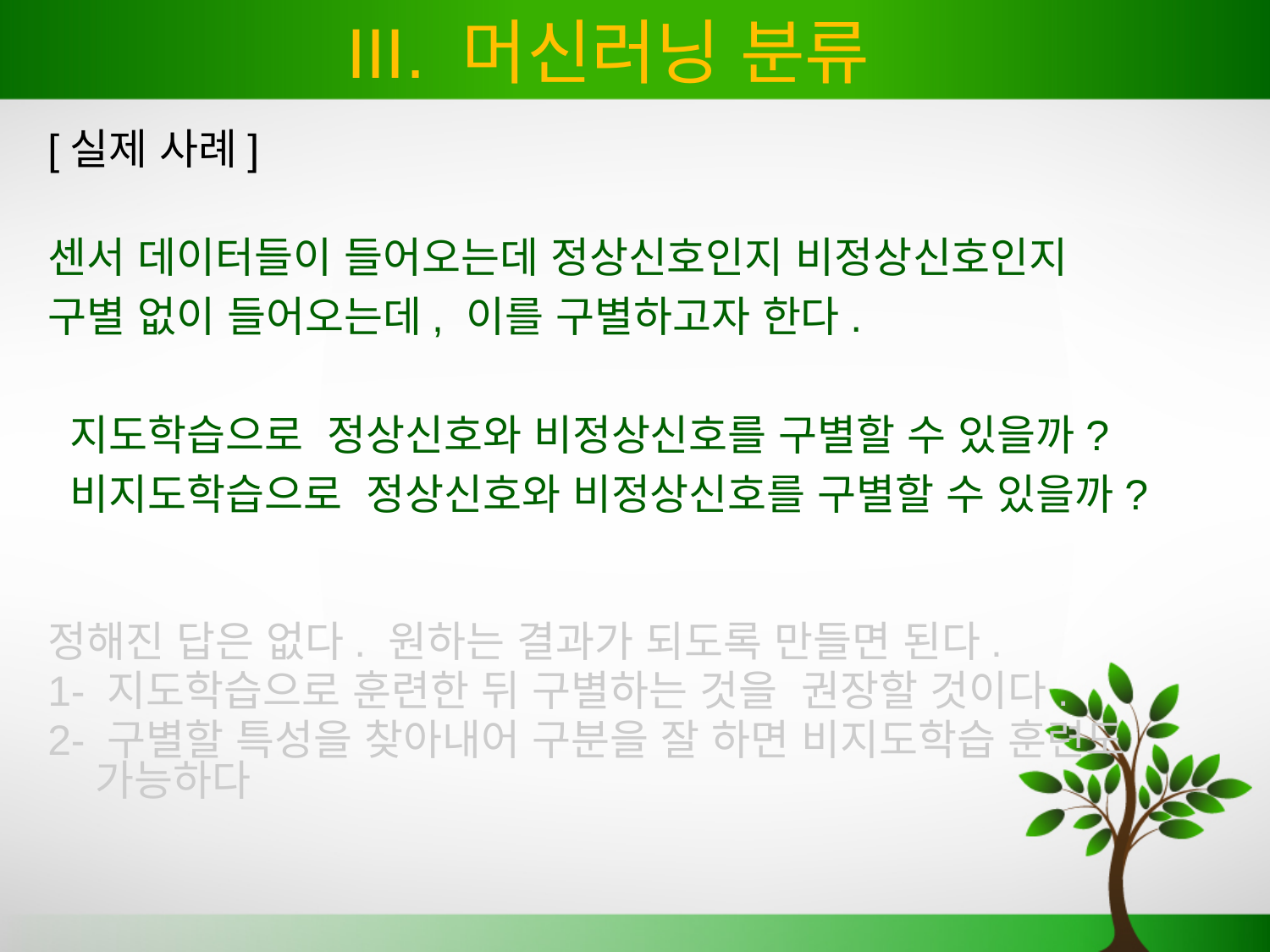

# III. 머신러닝 분류
[실제 사례]

센서 데이터들이 들어오는데 정상신호인지 비정상신호인지
구별 없이 들어오는데, 이를 구별하고자 한다.

 지도학습으로  정상신호와 비정상신호를 구별할 수 있을까?
 비지도학습으로  정상신호와 비정상신호를 구별할 수 있을까?

정해진 답은 없다. 원하는 결과가 되도록 만들면 된다.
1- 지도학습으로 훈련한 뒤 구별하는 것을  권장할 것이다.
2- 구별할 특성을 찾아내어 구분을 잘 하면 비지도학습 훈련도 가능하다